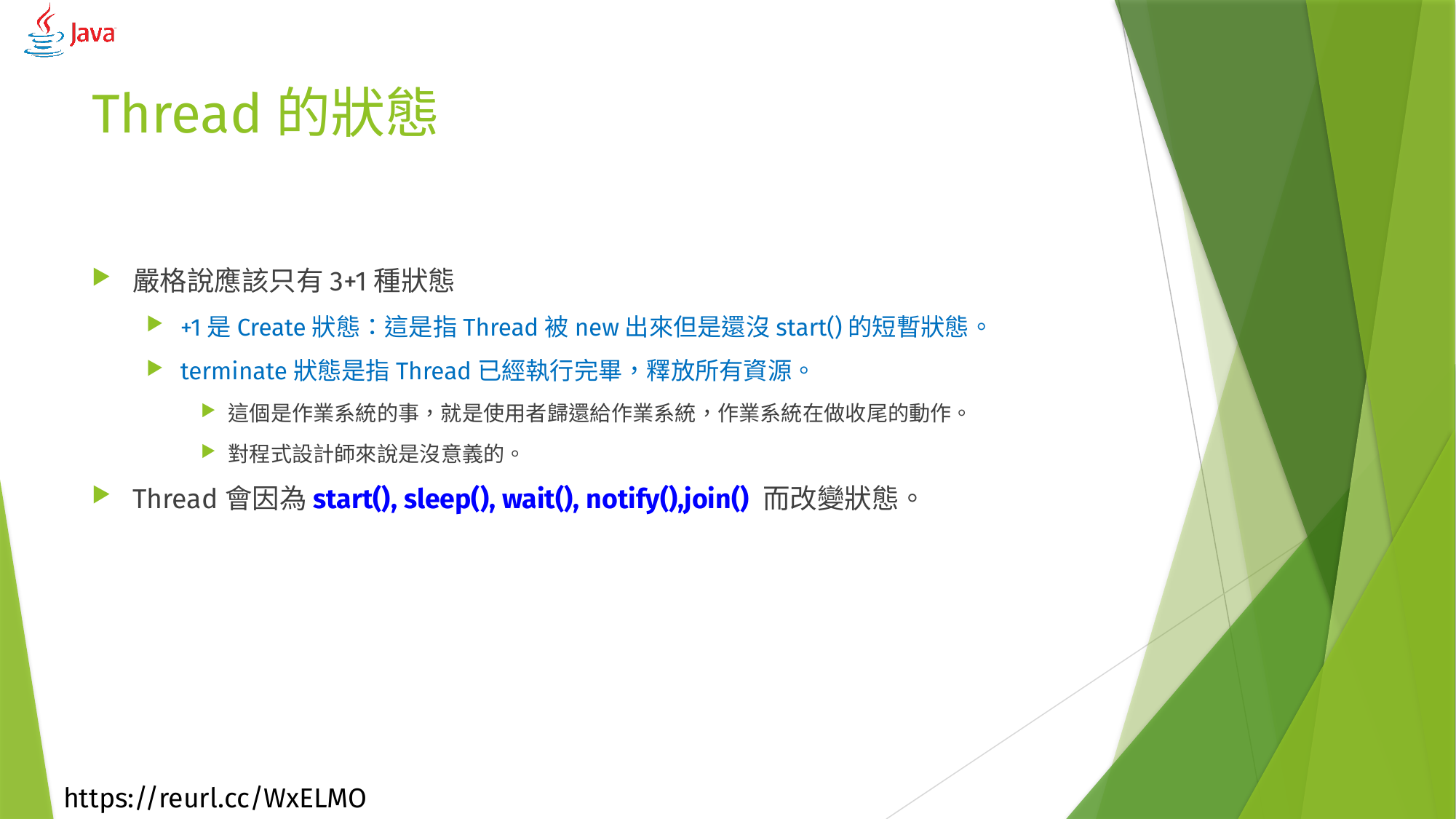

# Thread的狀態
嚴格說應該只有3+1種狀態
+1是Create狀態：這是指Thread被new出來但是還沒start()的短暫狀態。
terminate狀態是指Thread已經執行完畢，釋放所有資源。
這個是作業系統的事，就是使用者歸還給作業系統，作業系統在做收尾的動作。
對程式設計師來說是沒意義的。
Thread會因為start(), sleep(), wait(), notify(),join() 而改變狀態。